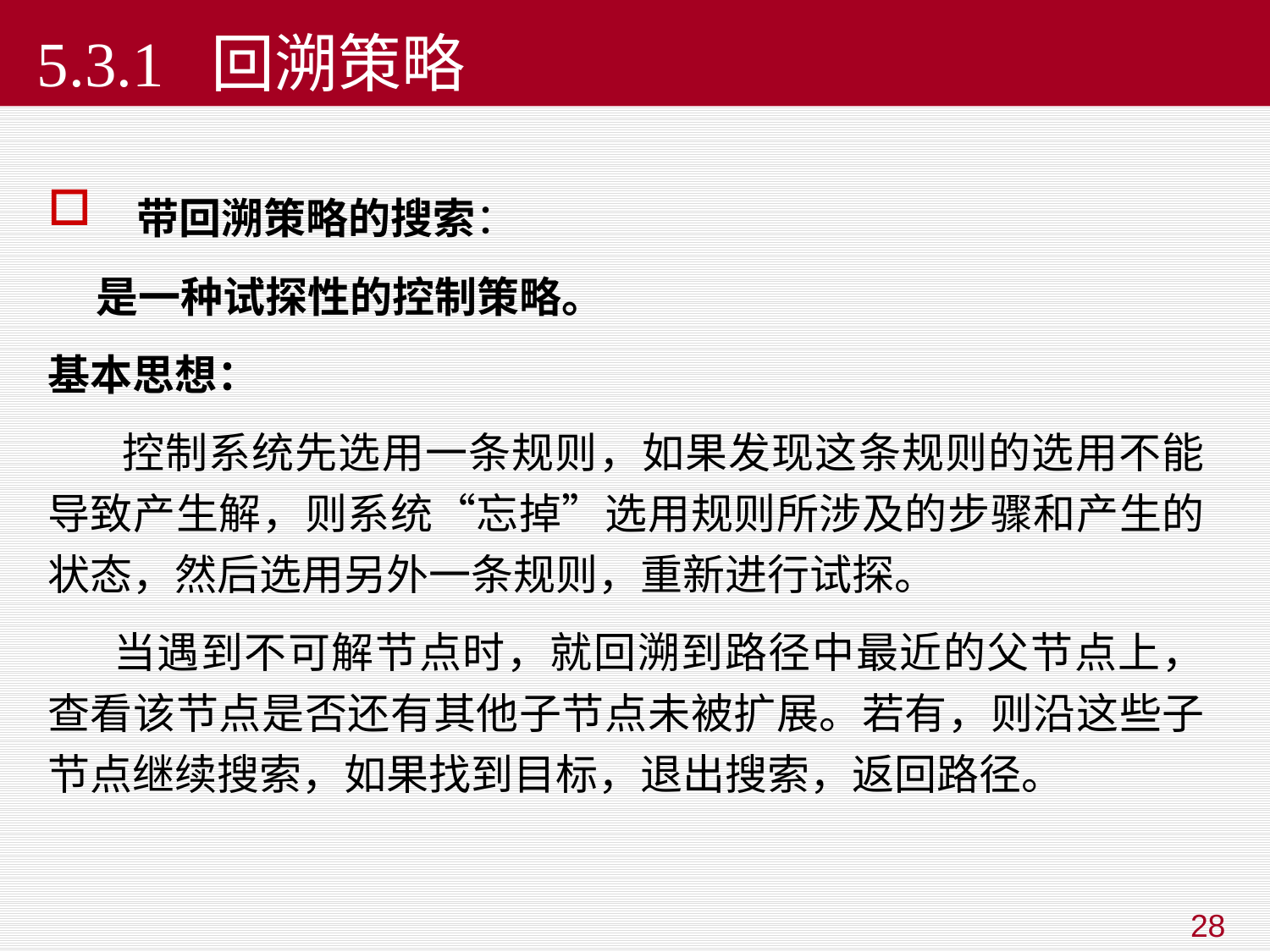

# 5.3.1  回溯策略
   带回溯策略的搜索：
    是一种试探性的控制策略。
基本思想：
      控制系统先选用一条规则，如果发现这条规则的选用不能导致产生解，则系统“忘掉”选用规则所涉及的步骤和产生的状态，然后选用另外一条规则，重新进行试探。
     当遇到不可解节点时，就回溯到路径中最近的父节点上，查看该节点是否还有其他子节点未被扩展。若有，则沿这些子节点继续搜索，如果找到目标，退出搜索，返回路径。
28